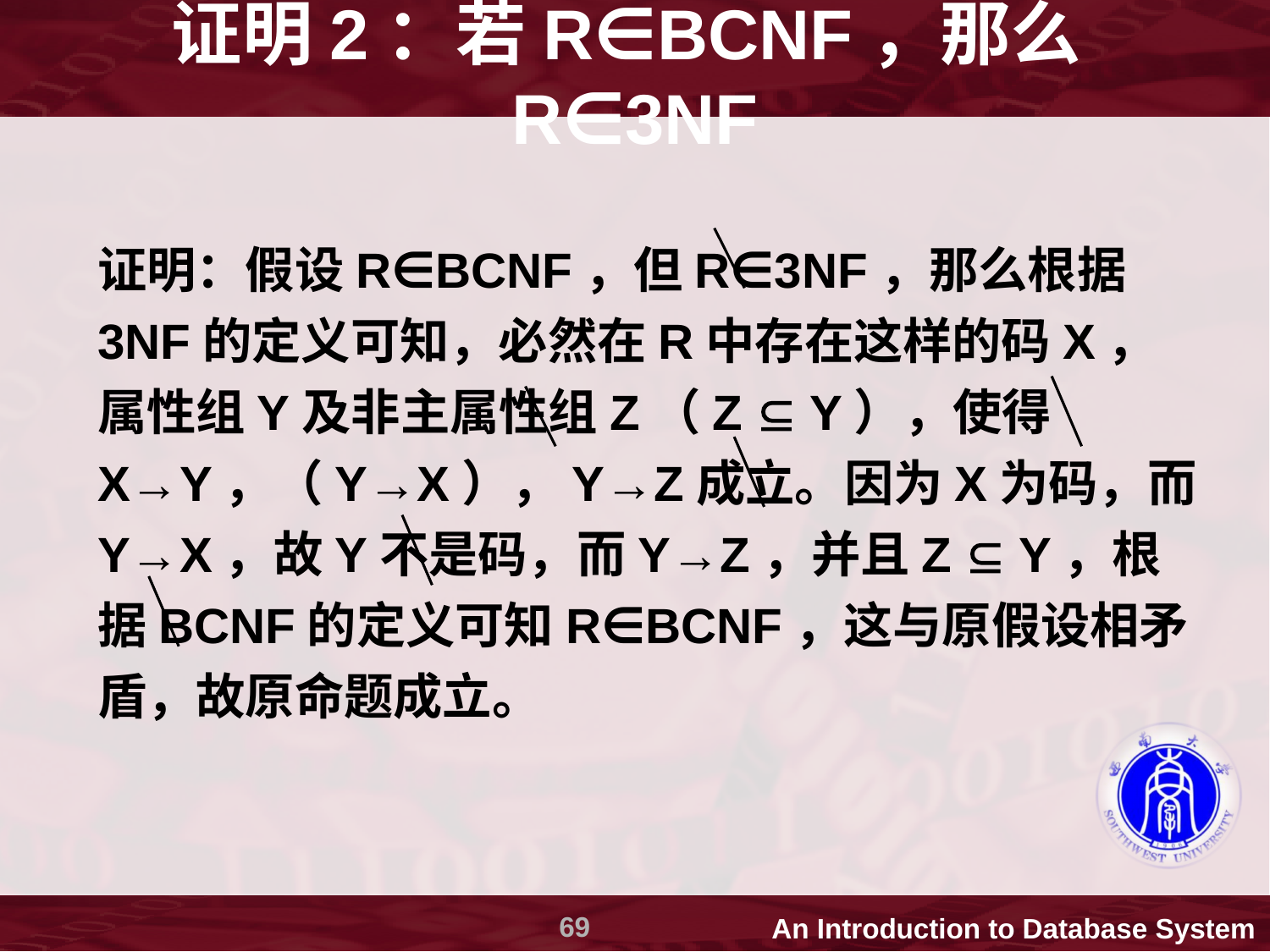

# 证明2：若R∈BCNF，那么R∈3NF
证明：假设R∈BCNF，但R∈3NF，那么根据3NF的定义可知，必然在R中存在这样的码X，属性组Y及非主属性组Z（Z ⊆ Y），使得X→Y，（Y→X），Y→Z成立。因为X为码，而Y→X，故Y不是码，而Y→Z，并且Z ⊆ Y，根据BCNF的定义可知R∈BCNF，这与原假设相矛盾，故原命题成立。

69